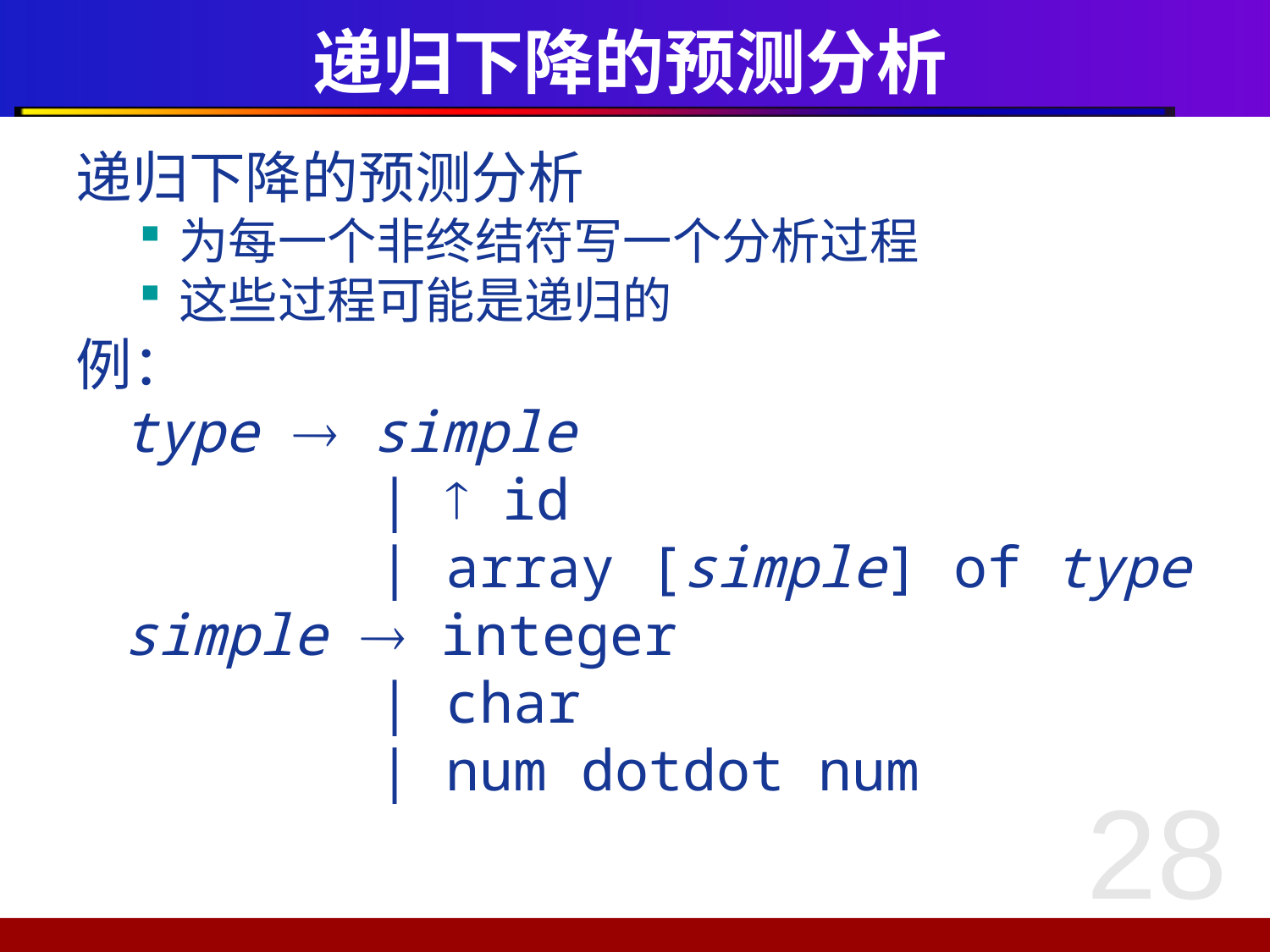

# 递归下降的预测分析
递归下降的预测分析
为每一个非终结符写一个分析过程
这些过程可能是递归的
例：
	type → simple
			| ↑ id
			| array [simple] of type
	simple → integer
			| char
			| num dotdot num
28